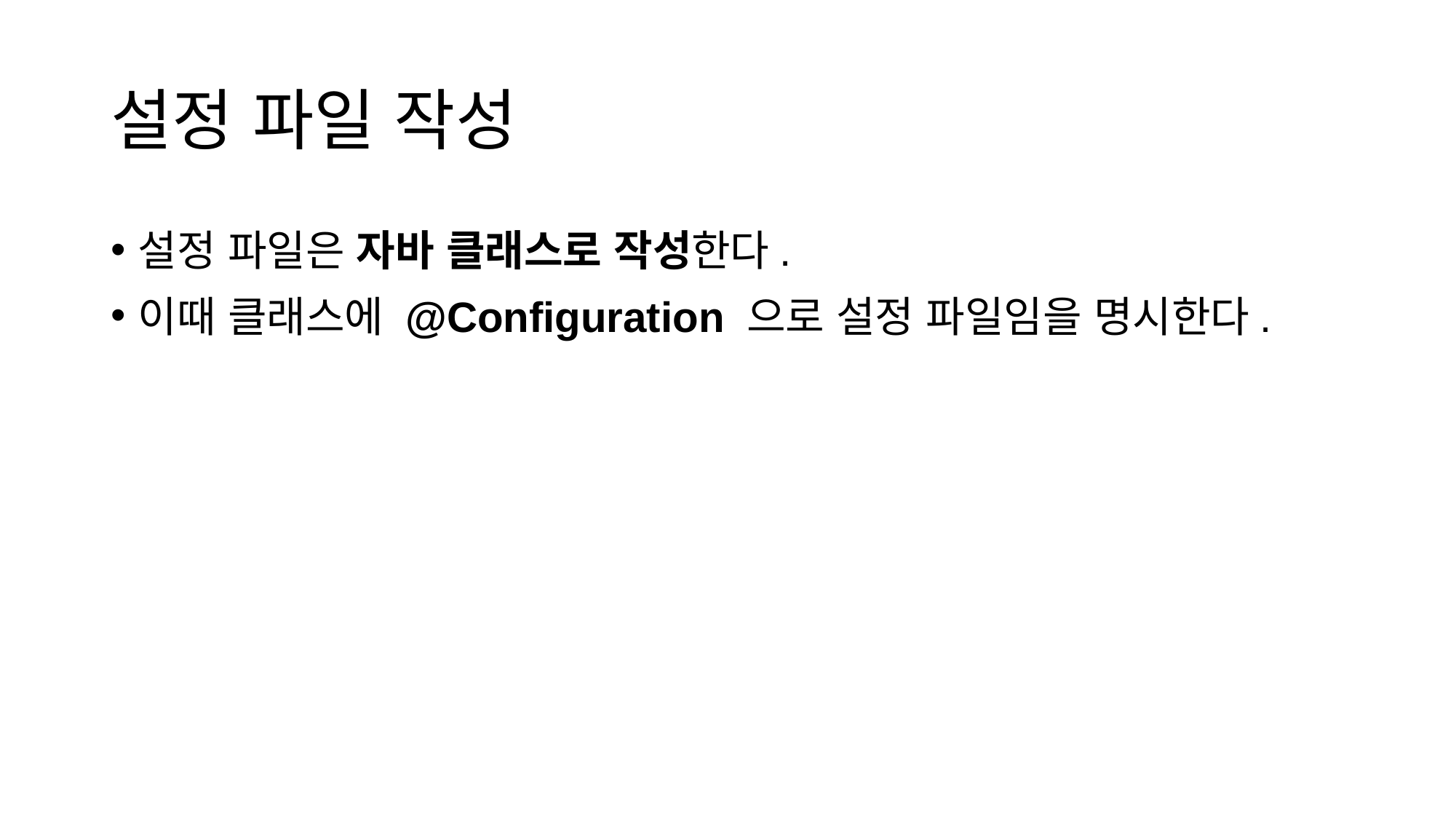

# 설정 파일 작성
설정 파일은 자바 클래스로 작성한다.
이때 클래스에 @Configuration 으로 설정 파일임을 명시한다.